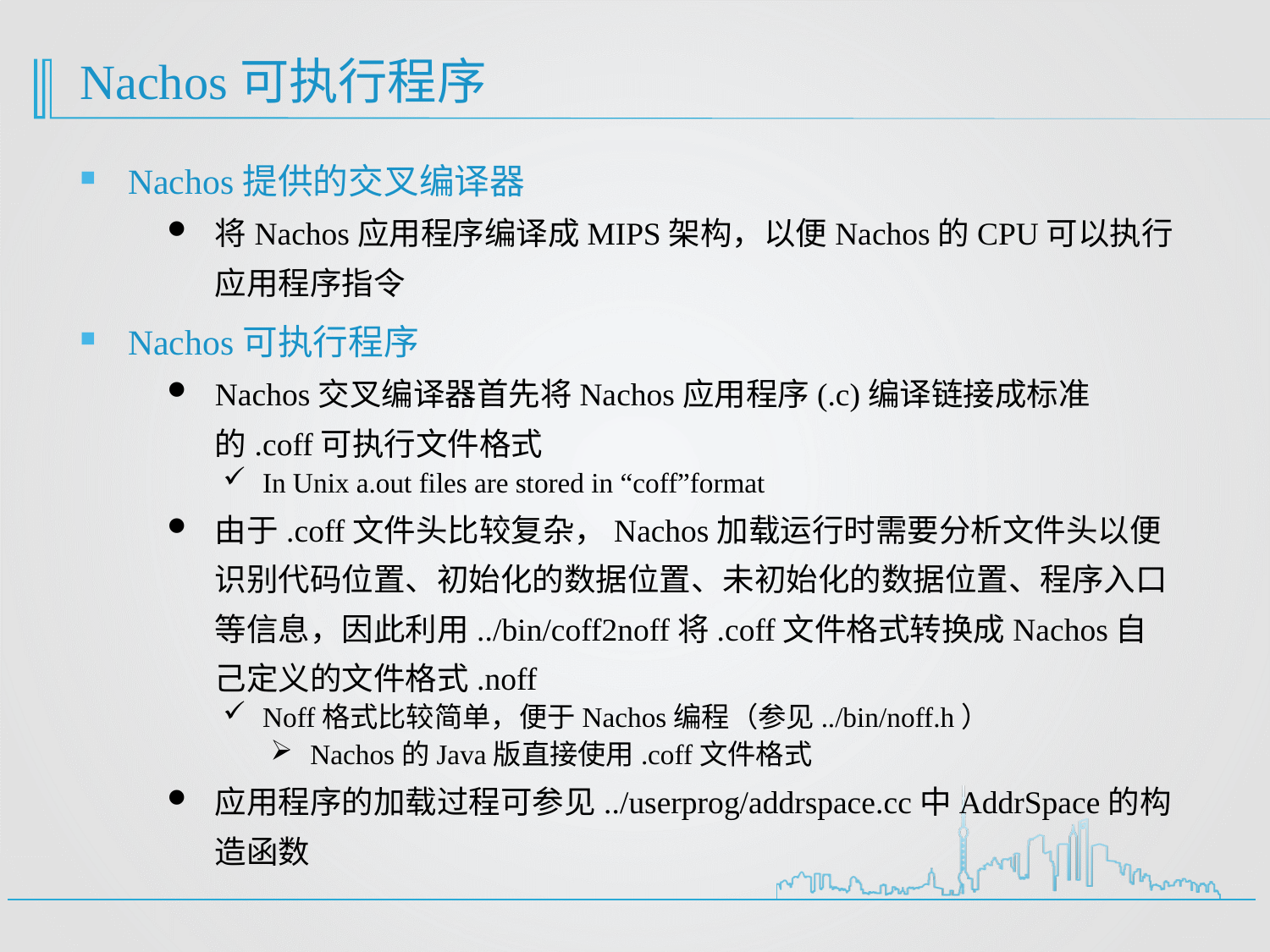

# Nachos可执行程序
Nachos提供的交叉编译器
将Nachos应用程序编译成MIPS架构，以便Nachos的CPU可以执行应用程序指令
Nachos可执行程序
Nachos交叉编译器首先将Nachos应用程序(.c)编译链接成标准的.coff可执行文件格式
In Unix a.out files are stored in “coff”format
由于.coff文件头比较复杂，Nachos加载运行时需要分析文件头以便识别代码位置、初始化的数据位置、未初始化的数据位置、程序入口等信息，因此利用../bin/coff2noff将.coff文件格式转换成Nachos自己定义的文件格式.noff
Noff格式比较简单，便于Nachos编程（参见../bin/noff.h）
Nachos的Java版直接使用.coff文件格式
应用程序的加载过程可参见../userprog/addrspace.cc中AddrSpace的构造函数